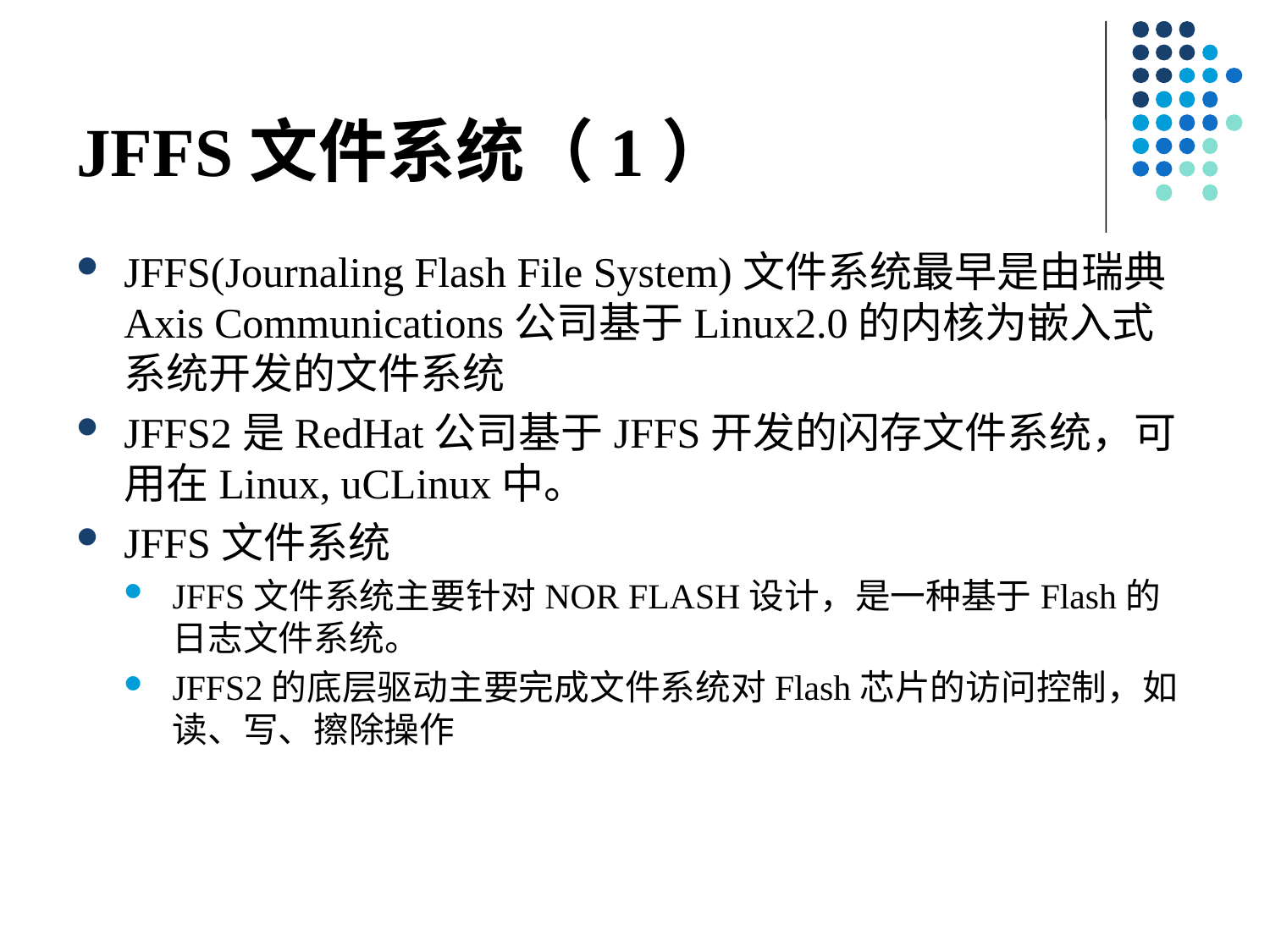

# JFFS文件系统（1）
JFFS(Journaling Flash File System)文件系统最早是由瑞典Axis Communications公司基于Linux2.0的内核为嵌入式系统开发的文件系统
JFFS2是RedHat公司基于JFFS开发的闪存文件系统，可用在Linux, uCLinux中。
JFFS文件系统
JFFS文件系统主要针对NOR FLASH设计，是一种基于Flash的日志文件系统。
JFFS2的底层驱动主要完成文件系统对Flash芯片的访问控制，如读、写、擦除操作